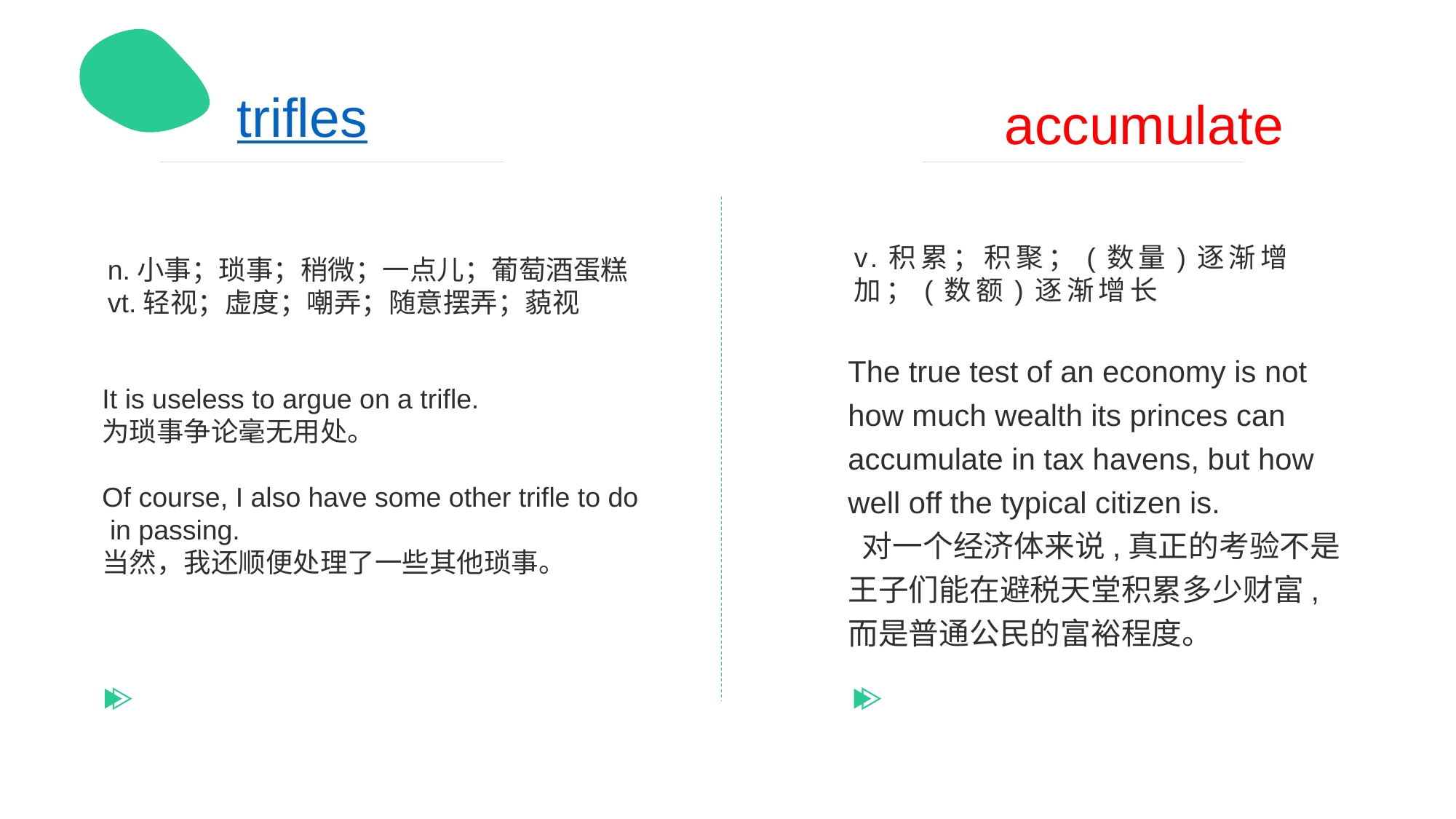

trifles
accumulate

v.积累；积聚；(数量)逐渐增加；(数额)逐渐增长
The true test of an economy is not how much wealth its princes can accumulate in tax havens, but how well off the typical citizen is.
 对一个经济体来说,真正的考验不是王子们能在避税天堂积累多少财富,而是普通公民的富裕程度。
n.小事；琐事；稍微；一点儿；葡萄酒蛋糕
vt.轻视；虚度；嘲弄；随意摆弄；藐视
It is useless to argue on a trifle.
为琐事争论毫无用处。

Of course, I also have some other trifle to do
 in passing.
当然，我还顺便处理了一些其他琐事。